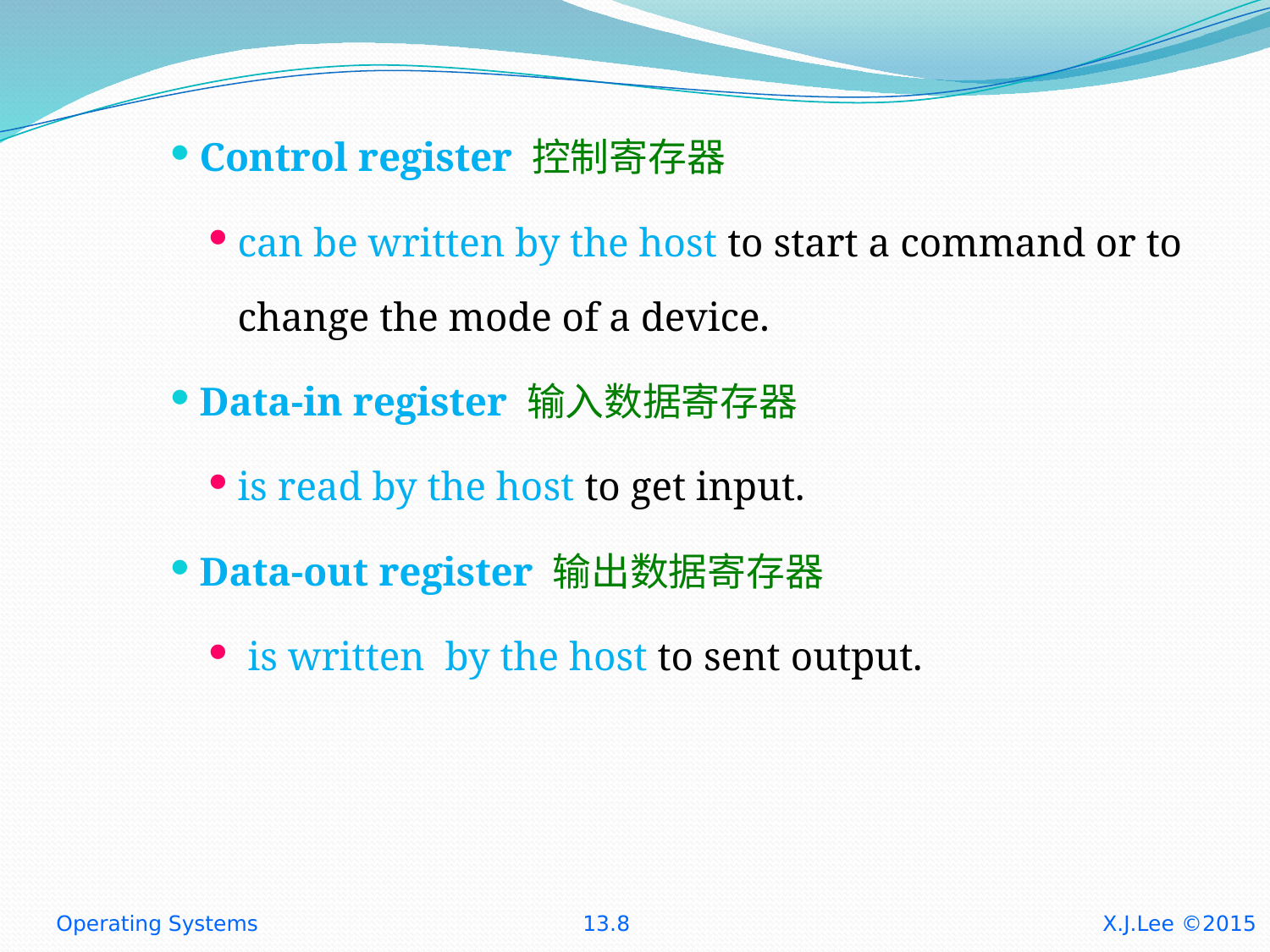

Control register 控制寄存器
can be written by the host to start a command or to change the mode of a device.
Data-in register 输入数据寄存器
is read by the host to get input.
Data-out register 输出数据寄存器
 is written  by the host to sent output.
Operating Systems
13.8
X.J.Lee ©2015